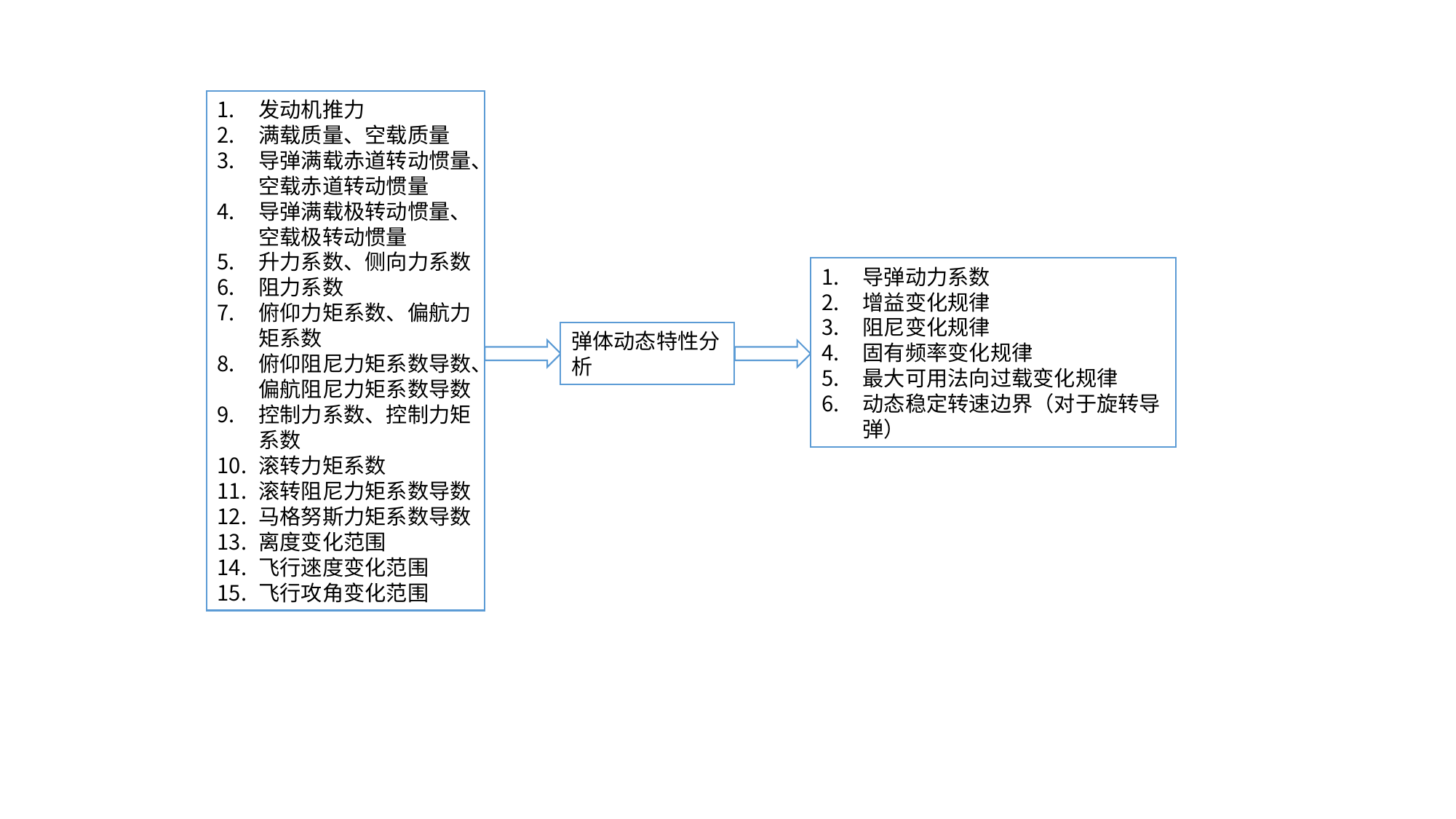

发动机推力
满载质量、空载质量
导弹满载赤道转动惯量、空载赤道转动惯量
导弹满载极转动惯量、空载极转动惯量
升力系数、侧向力系数
阻力系数
俯仰力矩系数、偏航力矩系数
俯仰阻尼力矩系数导数、偏航阻尼力矩系数导数
控制力系数、控制力矩系数
滚转力矩系数
滚转阻尼力矩系数导数
马格努斯力矩系数导数
离度变化范围
飞行逨度变化范围
飞行攻角变化范围
导弹动力系数
增益变化规律
阻尼变化规律
固有频率变化规律
最大可用法向过载变化规律
动态稳定转速边界（对于旋转导弹）
弹体动态特性分析